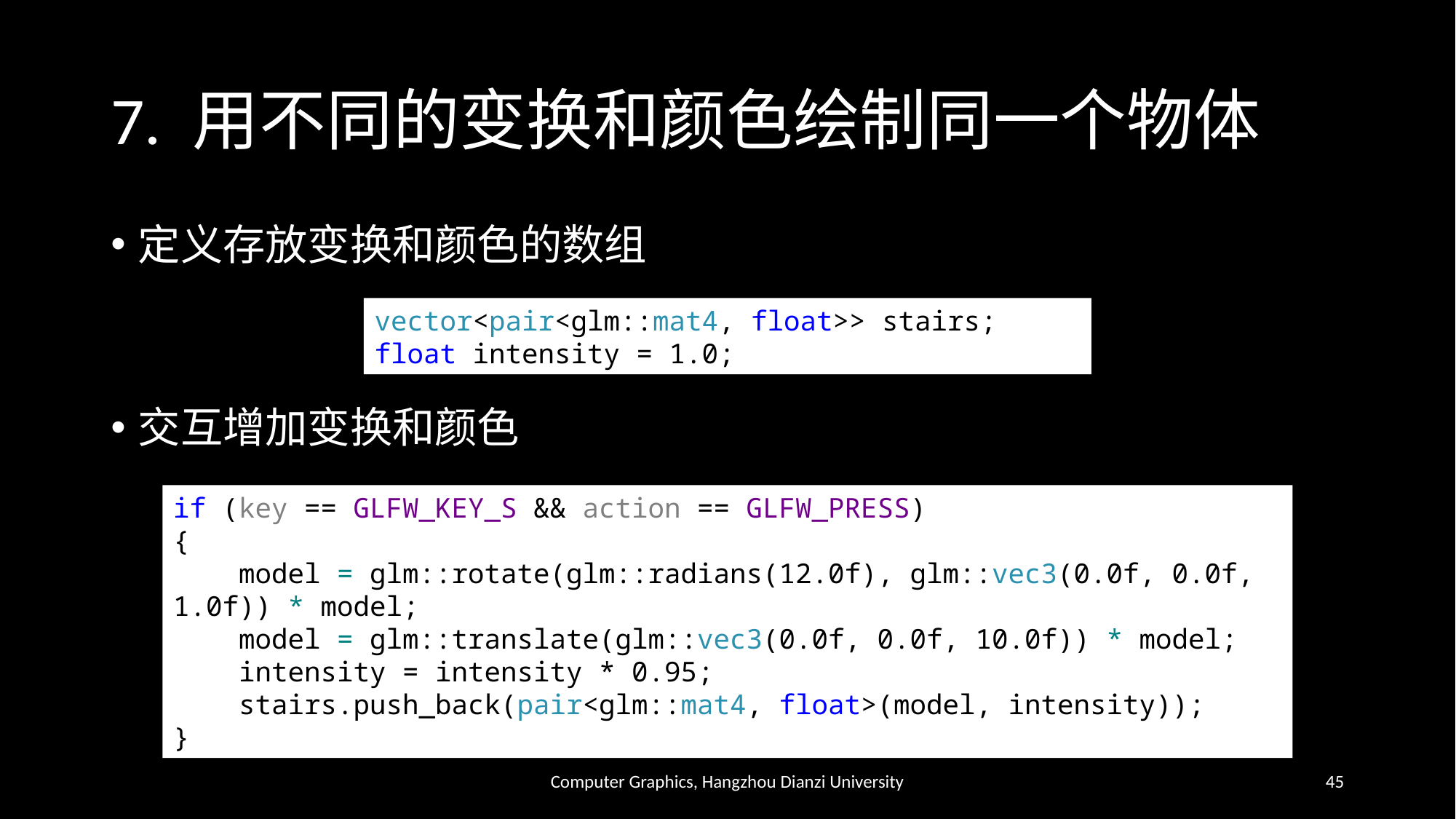

# 7. 用不同的变换和颜色绘制同一个物体
定义存放变换和颜色的数组

交互增加变换和颜色

vector<pair<glm::mat4, float>> stairs;
float intensity = 1.0;
if (key == GLFW_KEY_S && action == GLFW_PRESS)
{
    model = glm::rotate(glm::radians(12.0f), glm::vec3(0.0f, 0.0f, 1.0f)) * model;
    model = glm::translate(glm::vec3(0.0f, 0.0f, 10.0f)) * model;
    intensity = intensity * 0.95;
    stairs.push_back(pair<glm::mat4, float>(model, intensity));
}
Computer Graphics, Hangzhou Dianzi University
45